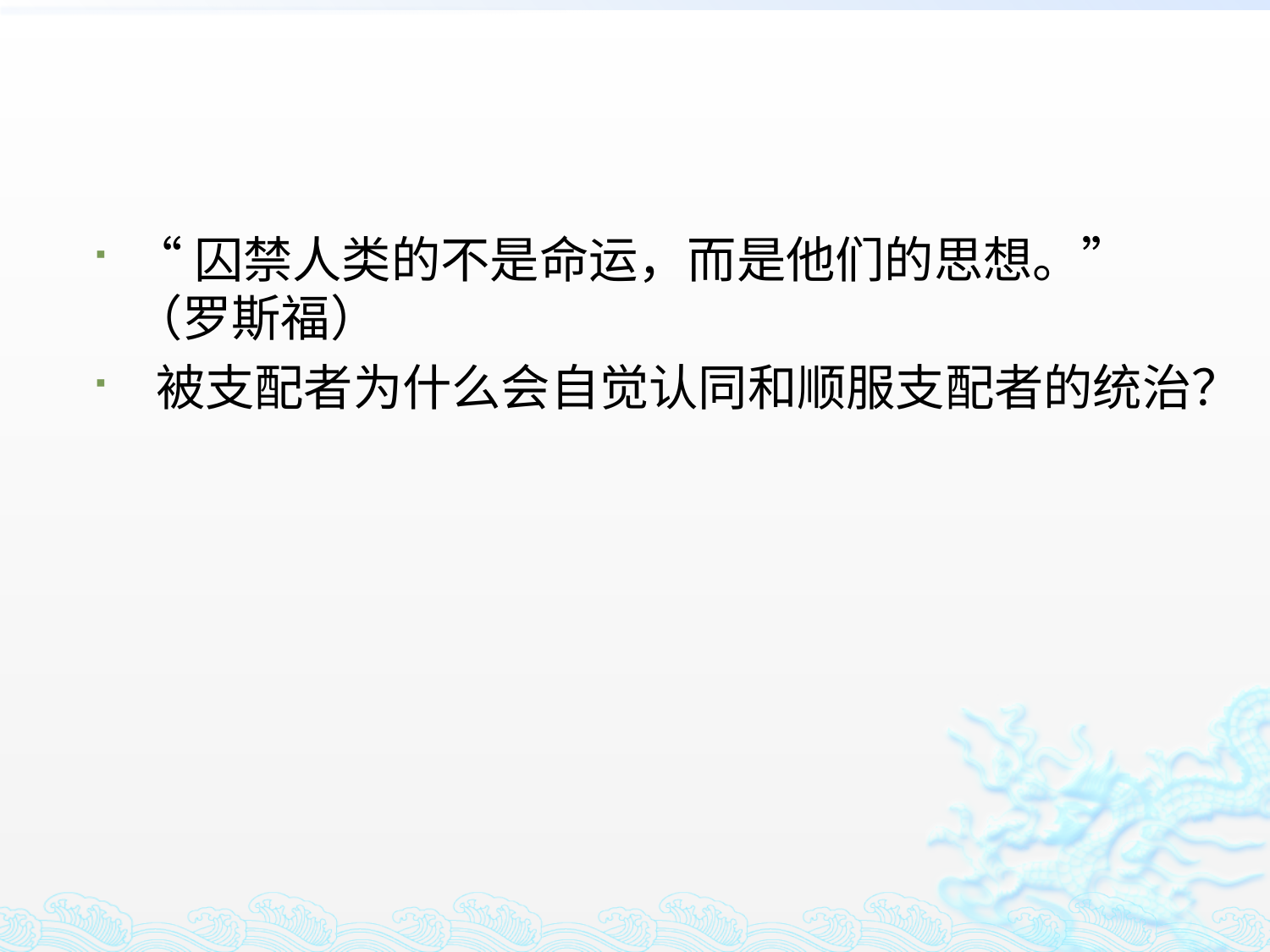

#
“囚禁人类的不是命运，而是他们的思想。”（罗斯福）
 被支配者为什么会自觉认同和顺服支配者的统治？